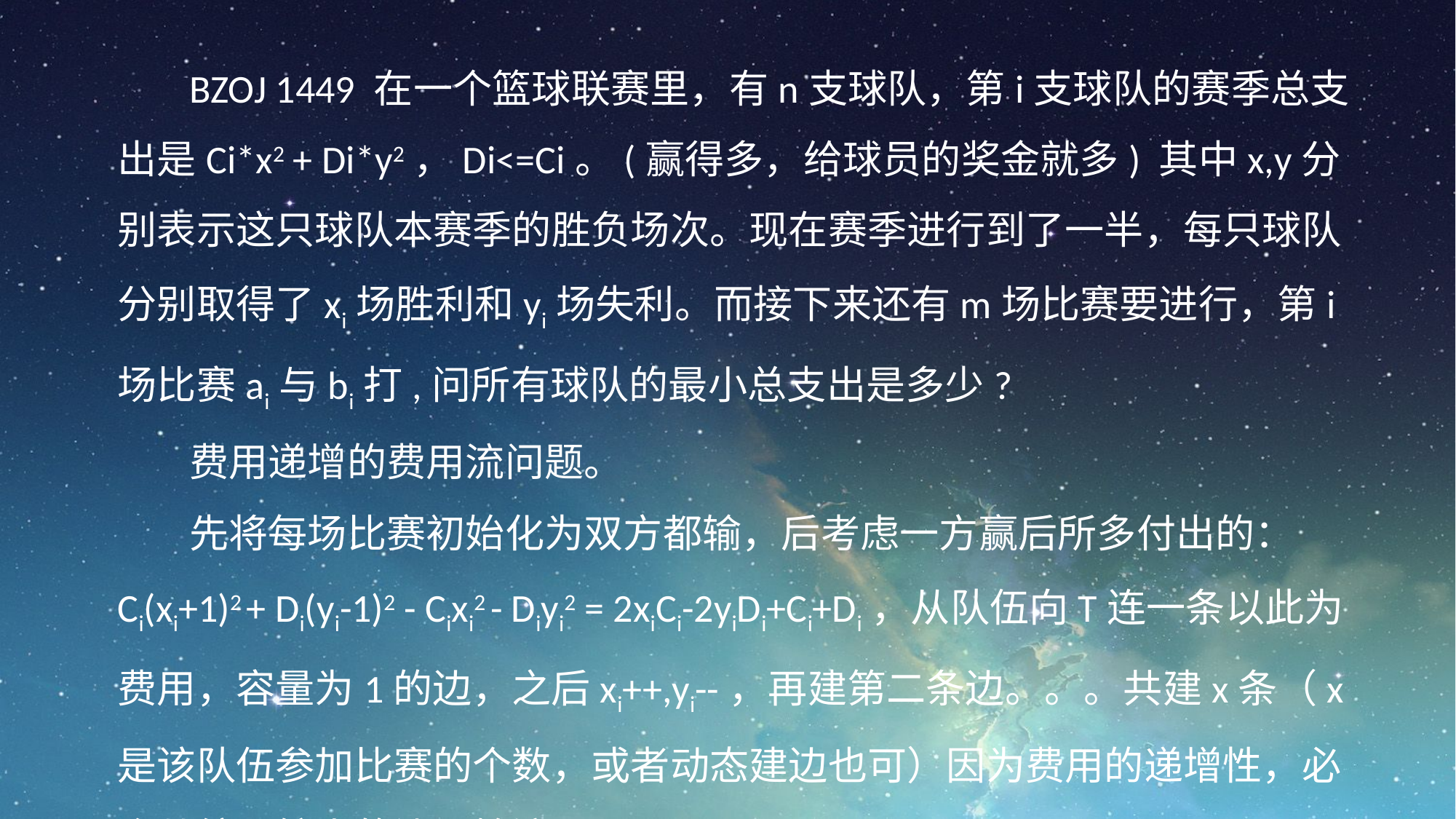

BZOJ 1449 在一个篮球联赛里，有n支球队，第i支球队的赛季总支出是Ci*x2 + Di*y2，Di<=Ci。(赢得多，给球员的奖金就多) 其中x,y分别表示这只球队本赛季的胜负场次。现在赛季进行到了一半，每只球队分别取得了xi场胜利和yi场失利。而接下来还有m场比赛要进行，第i场比赛ai与bi打,问所有球队的最小总支出是多少?
费用递增的费用流问题。
先将每场比赛初始化为双方都输，后考虑一方赢后所多付出的：Ci(xi+1)2 + Di(yi-1)2 - Cixi2 - Diyi2 = 2xiCi-2yiDi+Ci+Di，从队伍向T连一条以此为费用，容量为1的边，之后xi++,yi--，再建第二条边。。。共建x条（x是该队伍参加比赛的个数，或者动态建边也可）因为费用的递增性，必会从编号较小的边开始流